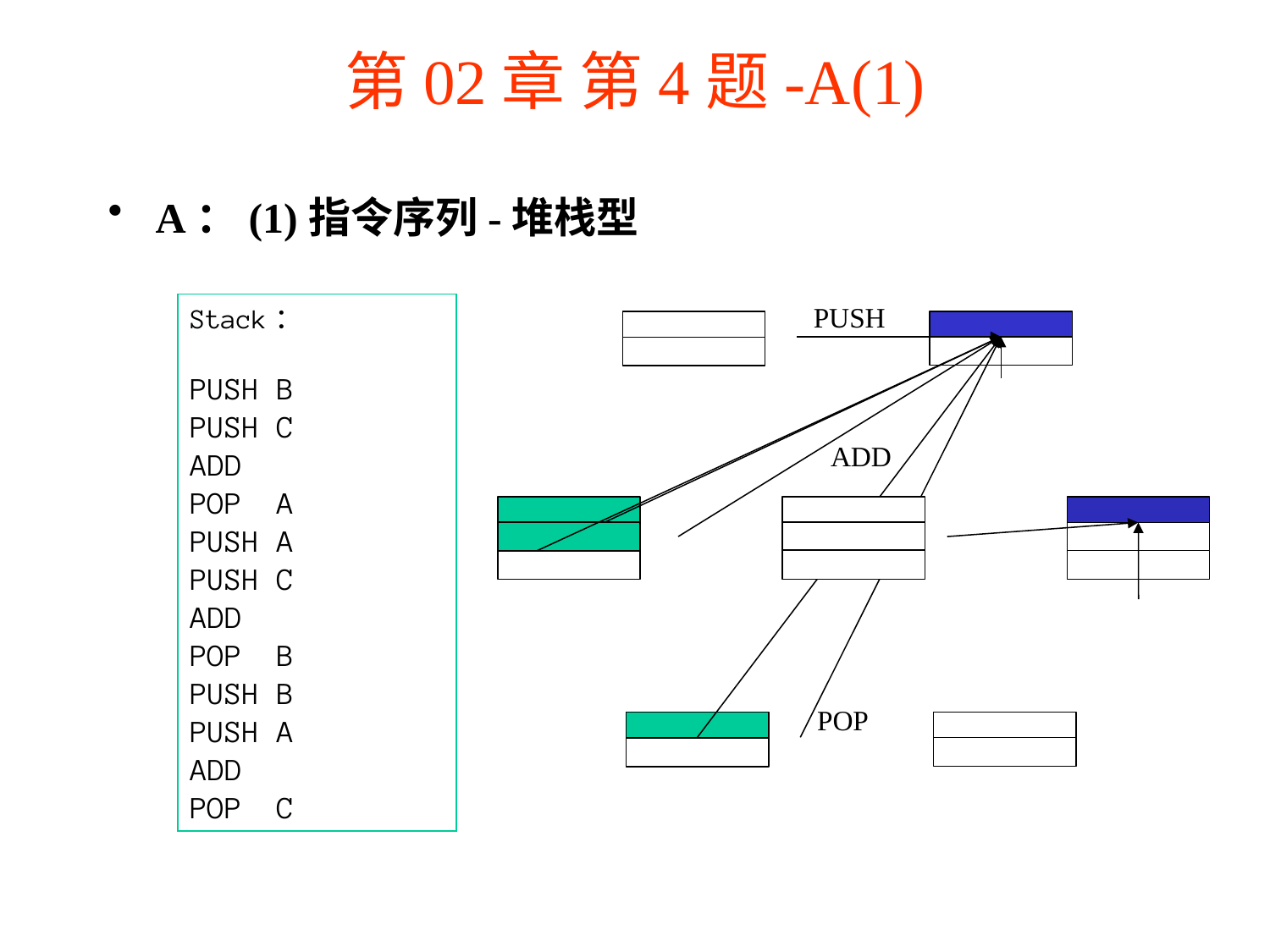

# 第02章 第4题-A(1)
A：(1)指令序列-堆栈型
PUSH
Stack：

PUSH B
PUSH C
ADD
POP  A
PUSH A
PUSH C
ADD
POP  B
PUSH B
PUSH A
ADD
POP  C

ADD

POP